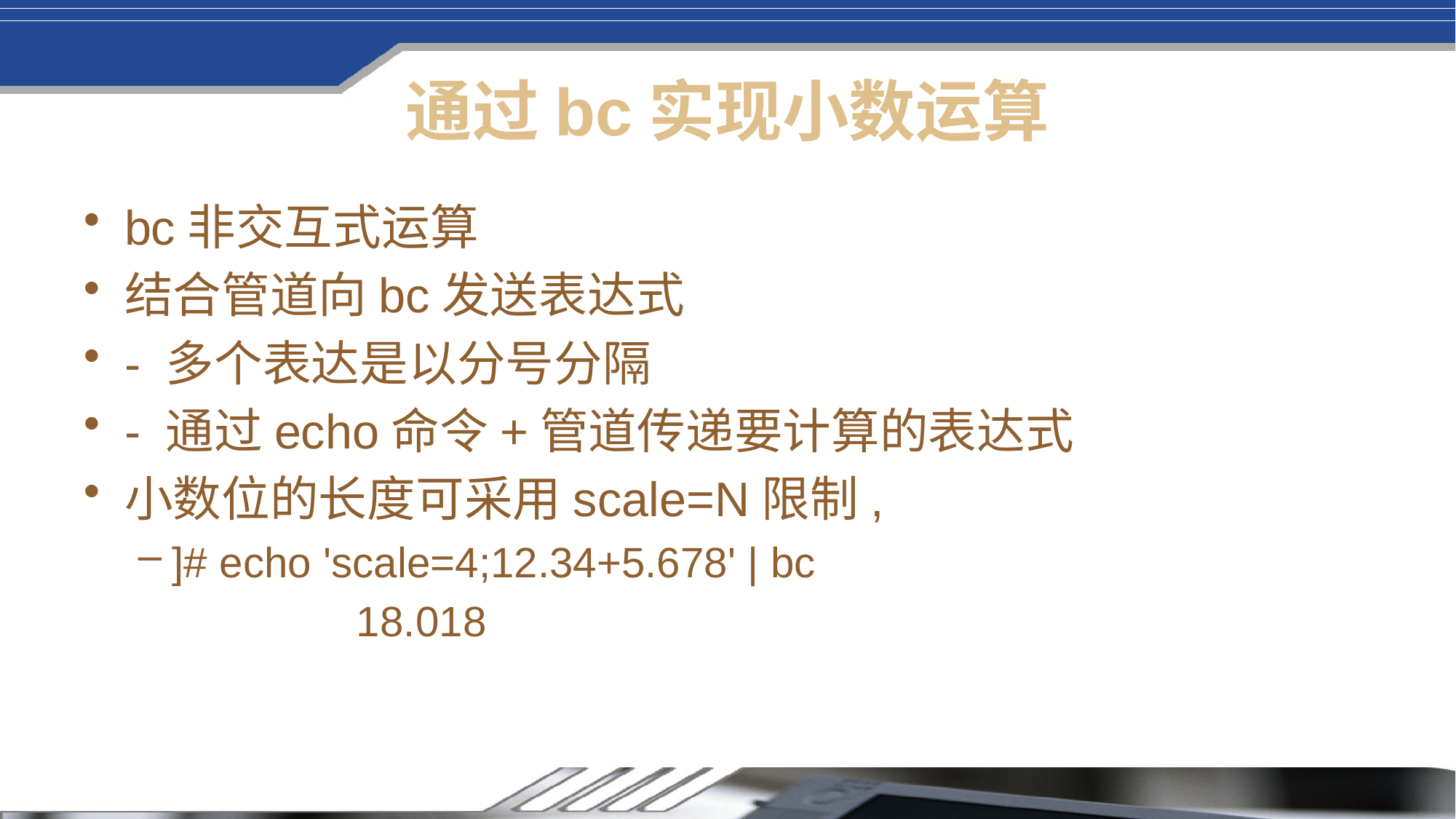

# 通过bc实现小数运算
bc非交互式运算
结合管道向bc发送表达式
- 多个表达是以分号分隔
- 通过echo命令+管道传递要计算的表达式
小数位的长度可采用scale=N限制,
]# echo 'scale=4;12.34+5.678' | bc
		18.018